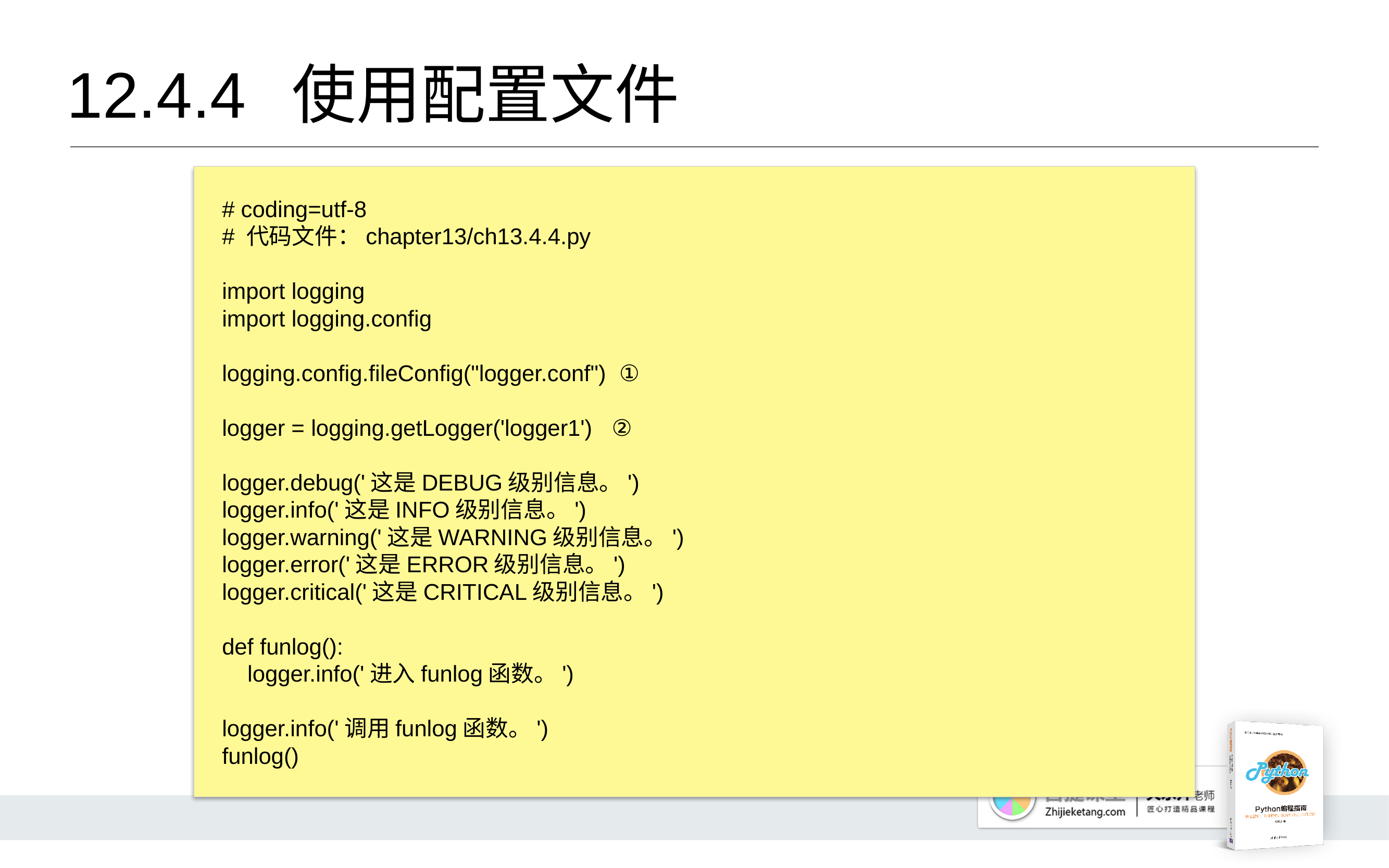

# 12.4.4 	使用配置文件
# coding=utf-8
# 代码文件：chapter13/ch13.4.4.py

import logging
import logging.config

logging.config.fileConfig("logger.conf")  ①

logger = logging.getLogger('logger1')   ②

logger.debug('这是DEBUG级别信息。')
logger.info('这是INFO级别信息。')
logger.warning('这是WARNING级别信息。')
logger.error('这是ERROR级别信息。')
logger.critical('这是CRITICAL级别信息。')

def funlog():
    logger.info('进入funlog函数。')

logger.info('调用funlog函数。')
funlog()